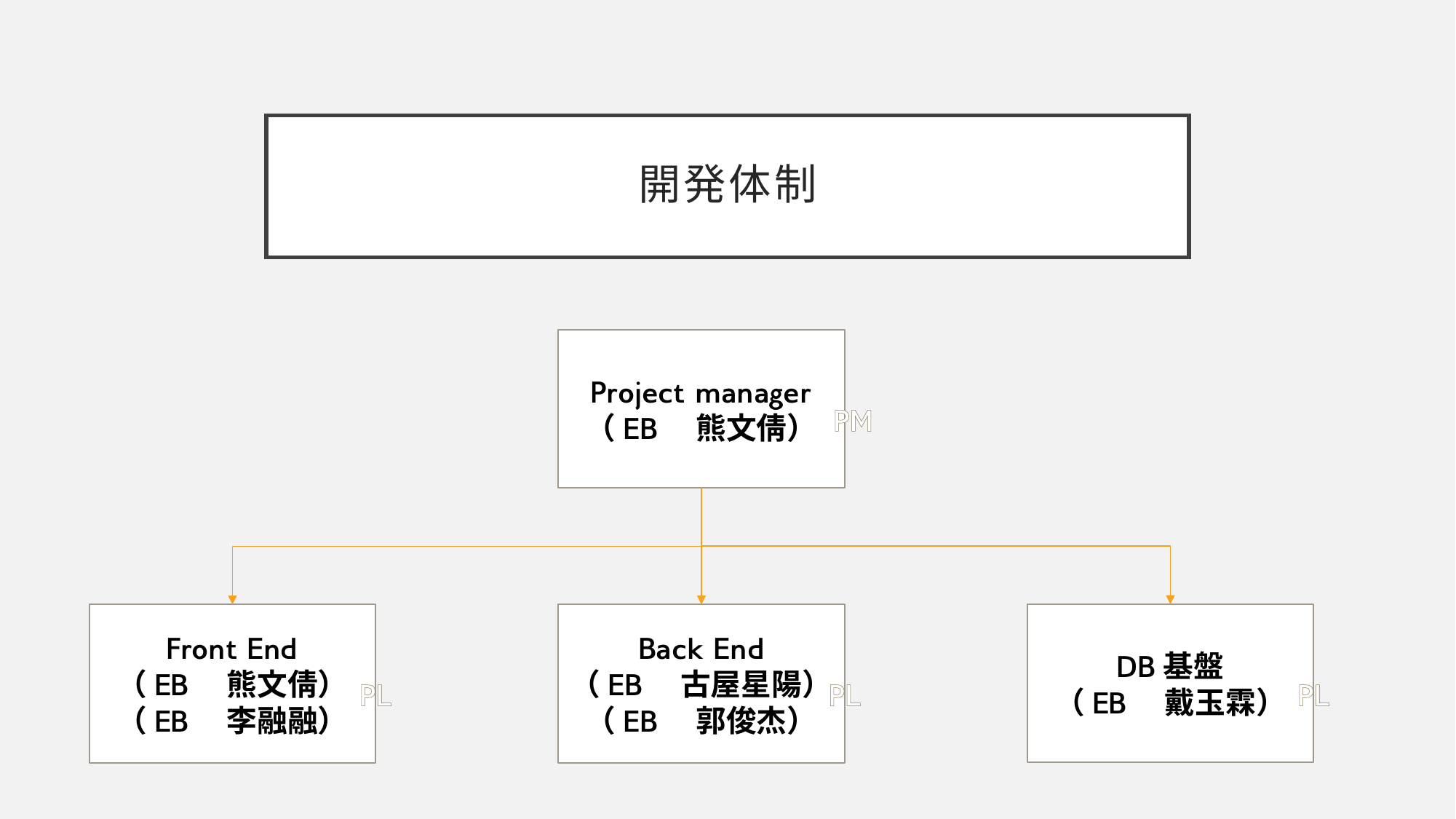

# 開発体制
Project manager
（EB　熊文倩）
PM
DB基盤
（EB　戴玉霖）
Front End
（EB　熊文倩）
（EB　李融融）
Back End
（EB　古屋星陽）
（EB　郭俊杰）
PL
PL
PL